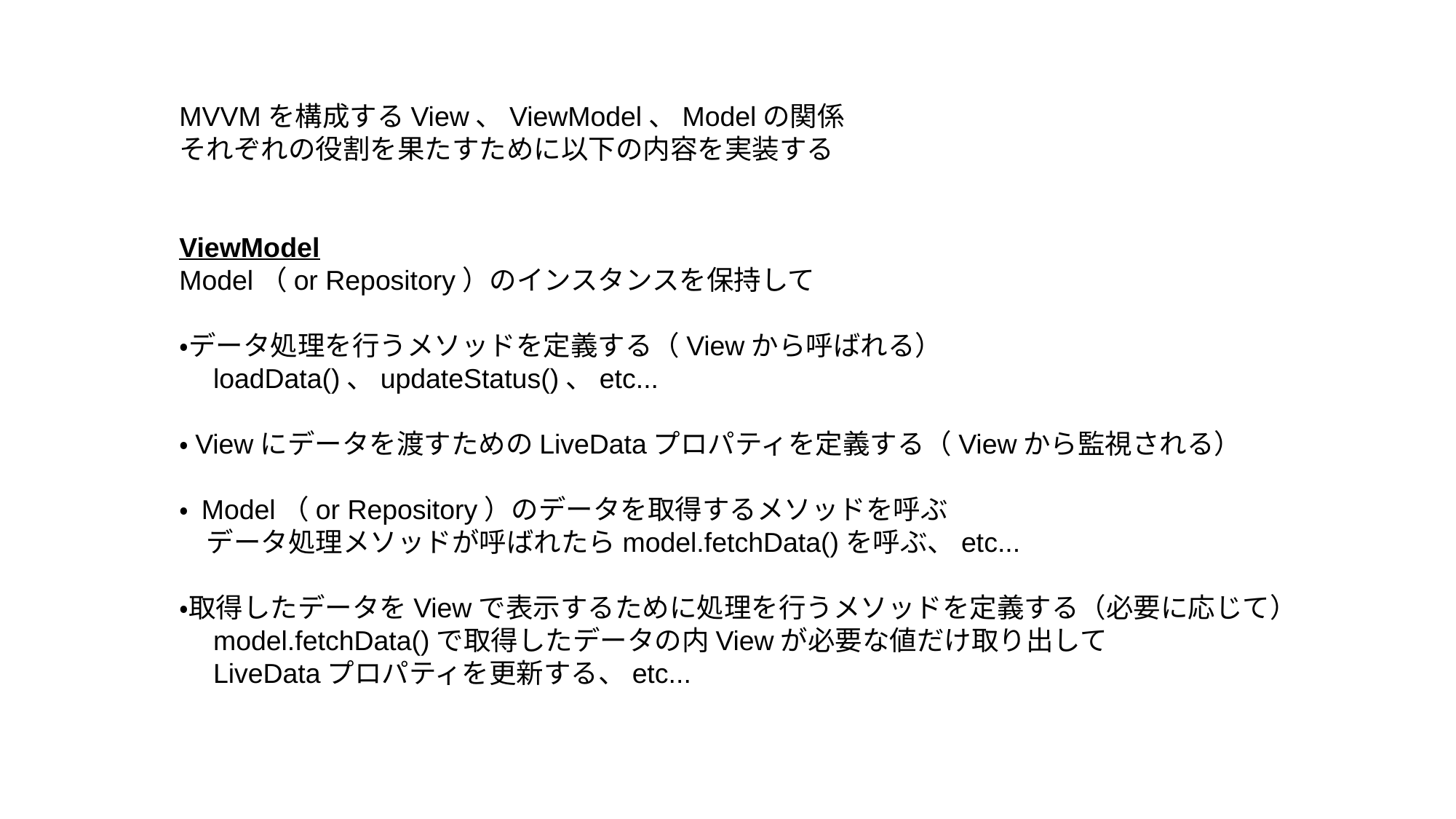

MVVMを構成するView、ViewModel、Modelの関係
それぞれの役割を果たすために以下の内容を実装する

ViewModel
Model（or Repository）のインスタンスを保持して

・データ処理を行うメソッドを定義する（Viewから呼ばれる）
　loadData()、updateStatus()、etc...

・Viewにデータを渡すためのLiveDataプロパティを定義する（Viewから監視される）

・ Model（or Repository）のデータを取得するメソッドを呼ぶ
　データ処理メソッドが呼ばれたらmodel.fetchData()を呼ぶ、etc...

・取得したデータをViewで表示するために処理を行うメソッドを定義する（必要に応じて）
　model.fetchData()で取得したデータの内Viewが必要な値だけ取り出して
　LiveDataプロパティを更新する、etc...